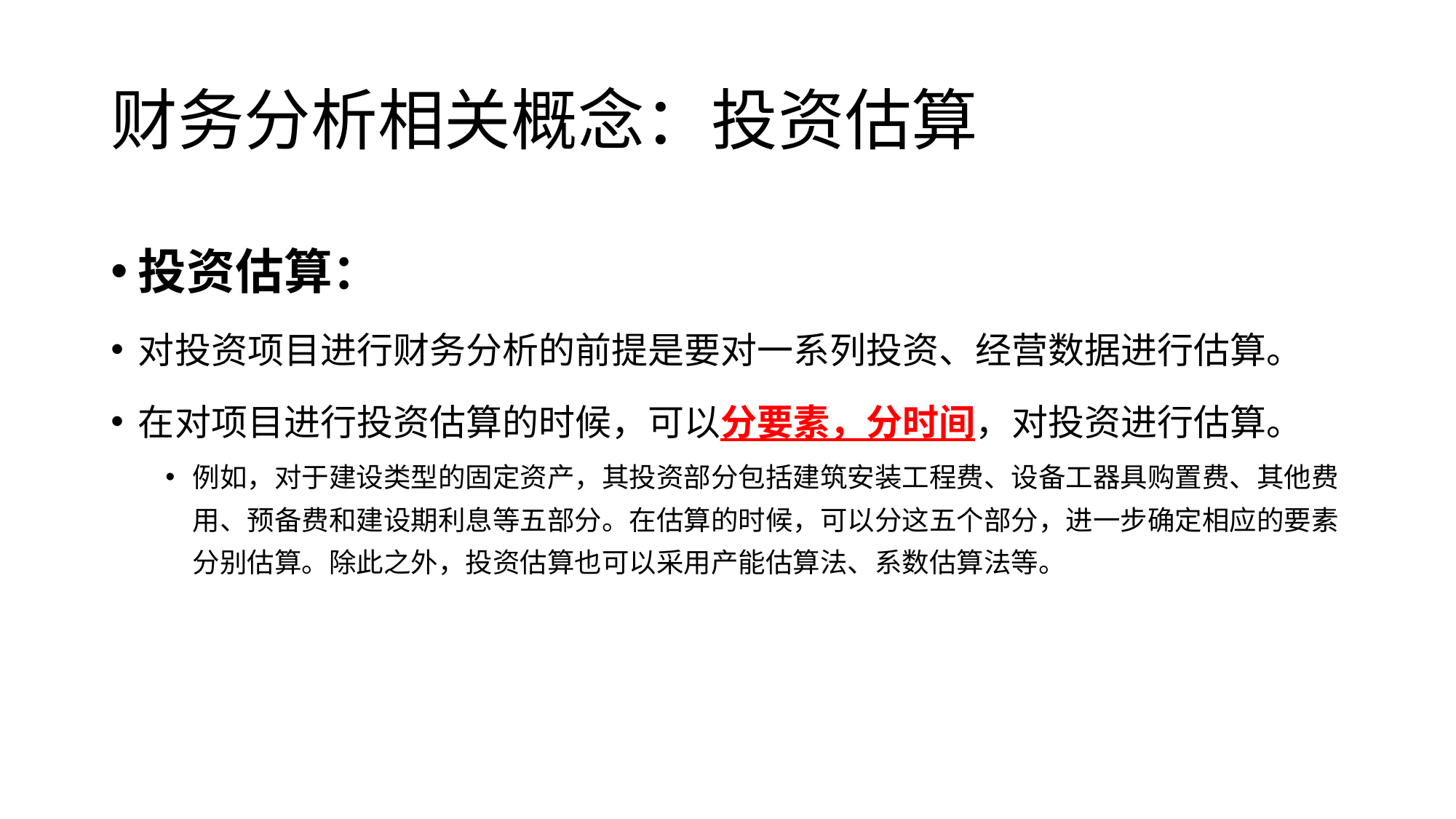

# 财务分析相关概念：投资估算
投资估算：
对投资项目进行财务分析的前提是要对一系列投资、经营数据进行估算。
在对项目进行投资估算的时候，可以分要素，分时间，对投资进行估算。
例如，对于建设类型的固定资产，其投资部分包括建筑安装工程费、设备工器具购置费、其他费用、预备费和建设期利息等五部分。在估算的时候，可以分这五个部分，进一步确定相应的要素分别估算。除此之外，投资估算也可以采用产能估算法、系数估算法等。